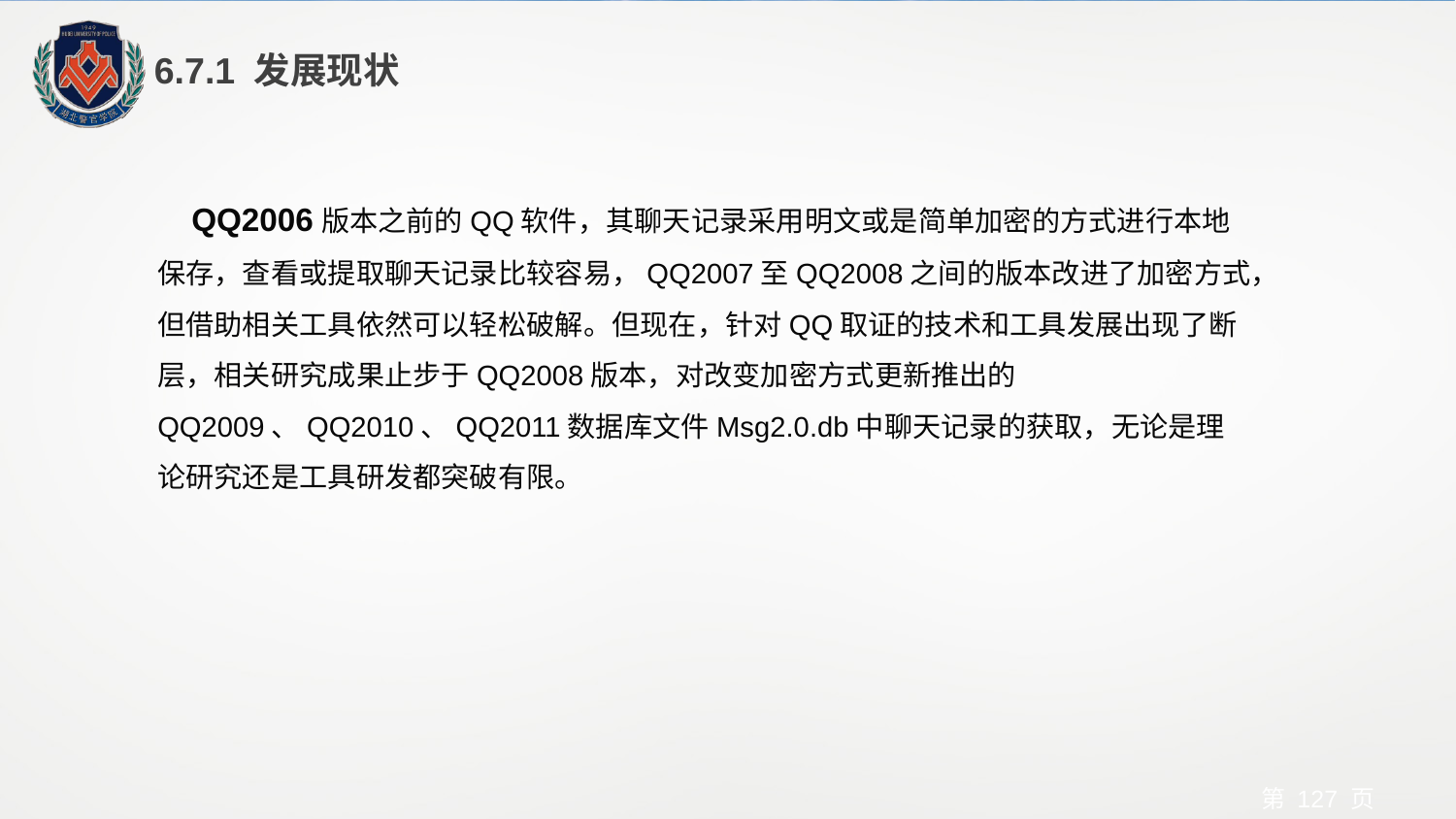

6.7.1 发展现状
    QQ2006版本之前的QQ软件，其聊天记录采用明文或是简单加密的方式进行本地保存，查看或提取聊天记录比较容易，QQ2007至QQ2008之间的版本改进了加密方式，但借助相关工具依然可以轻松破解。但现在，针对QQ取证的技术和工具发展出现了断层，相关研究成果止步于QQ2008版本，对改变加密方式更新推出的QQ2009、QQ2010、QQ2011数据库文件Msg2.0.db中聊天记录的获取，无论是理论研究还是工具研发都突破有限。